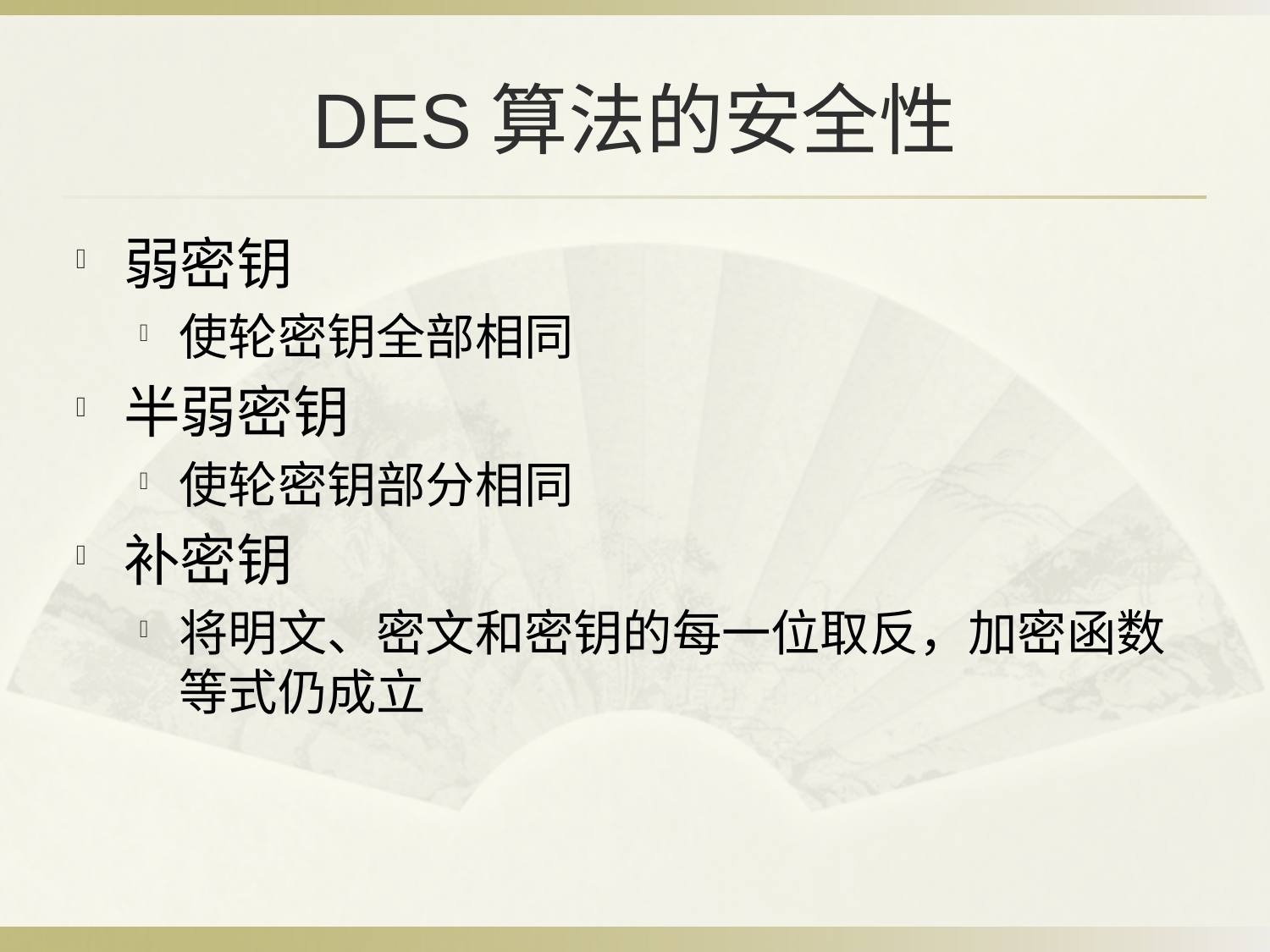

# DES算法的安全性
弱密钥
使轮密钥全部相同
半弱密钥
使轮密钥部分相同
补密钥
将明文、密文和密钥的每一位取反，加密函数等式仍成立